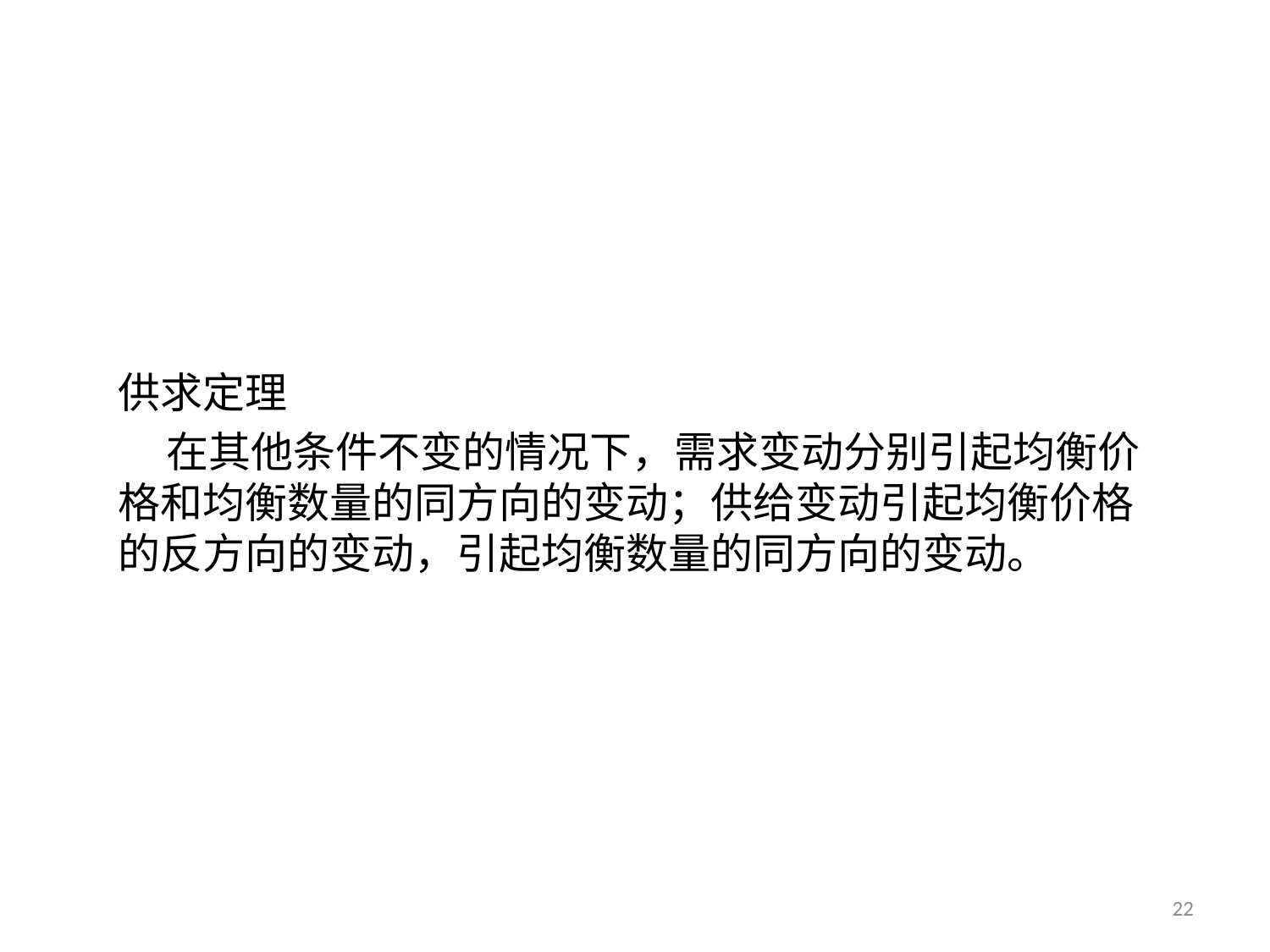

#
供求定理
    在其他条件不变的情况下，需求变动分别引起均衡价格和均衡数量的同方向的变动；供给变动引起均衡价格的反方向的变动，引起均衡数量的同方向的变动。
22